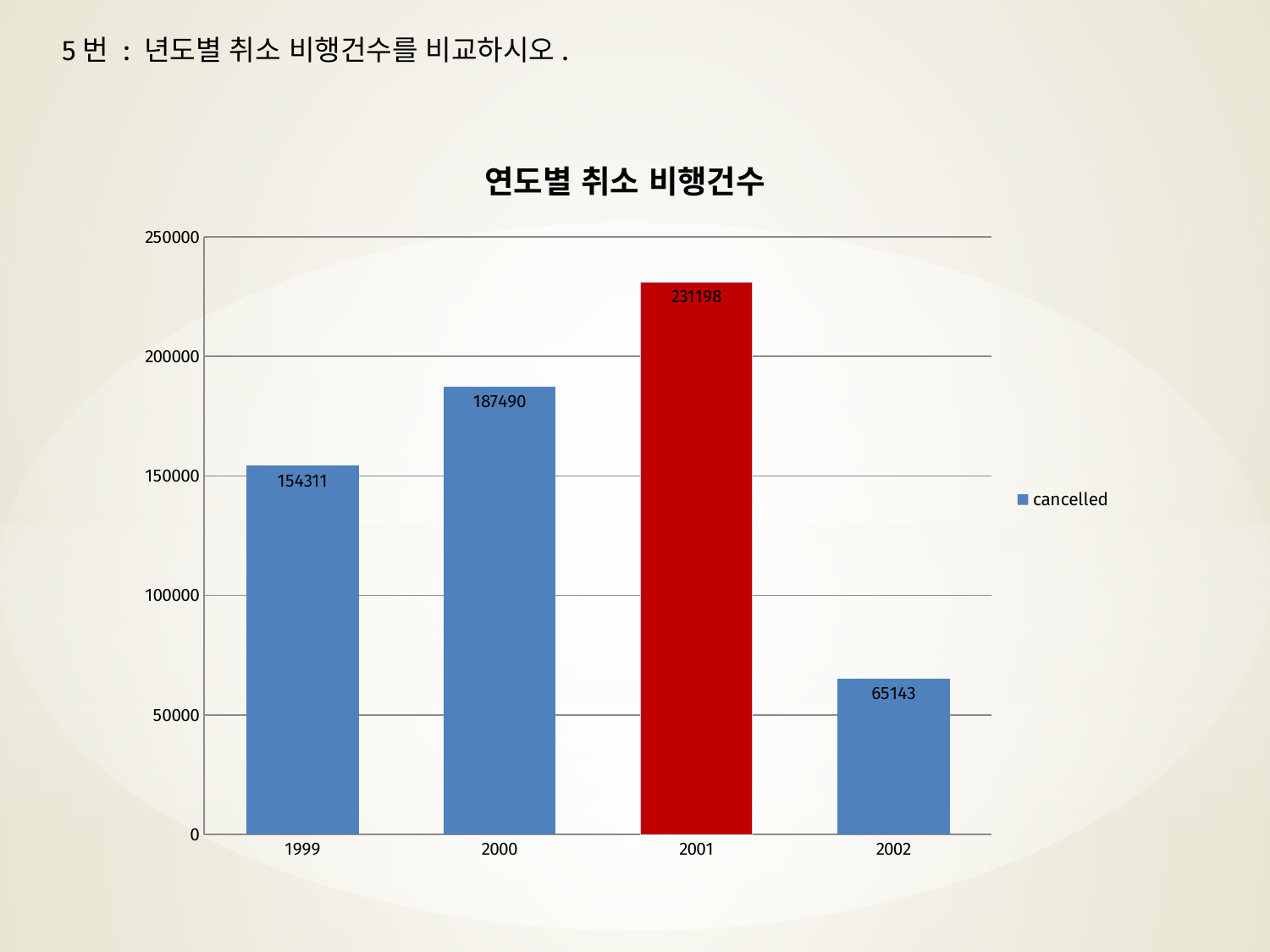

5번 : 년도별 취소 비행건수를 비교하시오.

### Chart: 연도별 취소 비행건수

| Category | cancelled |
|---|---|
| 1999 | 154311.0 |
| 2000 | 187490.0 |
| 2001 | 231198.0 |
| 2002 | 65143.0 |